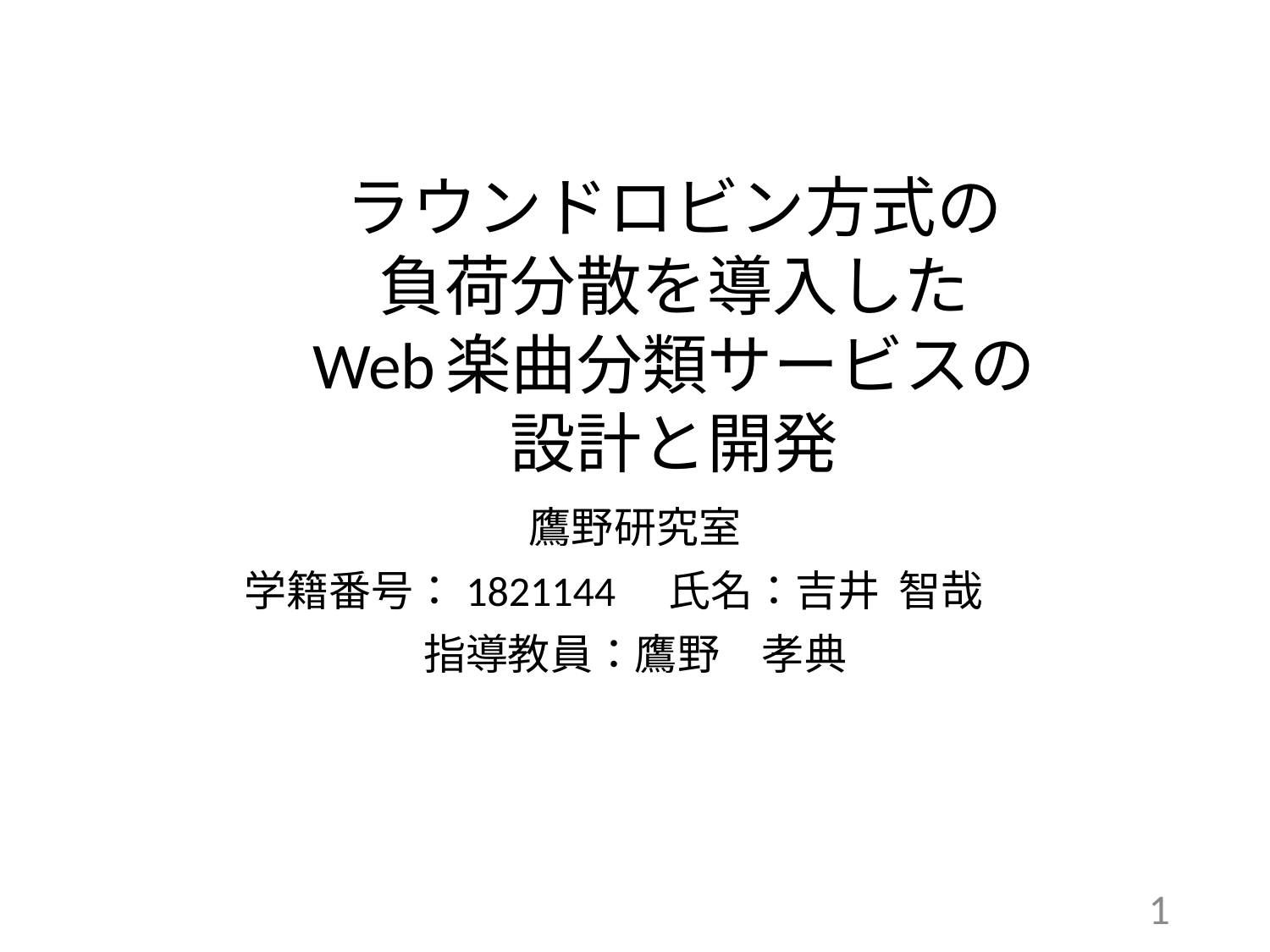

# ラウンドロビン方式の 負荷分散を導入した Web楽曲分類サービスの 設計と開発
鷹野研究室
学籍番号：1821144　氏名：吉井  智哉
指導教員：鷹野　孝典

1